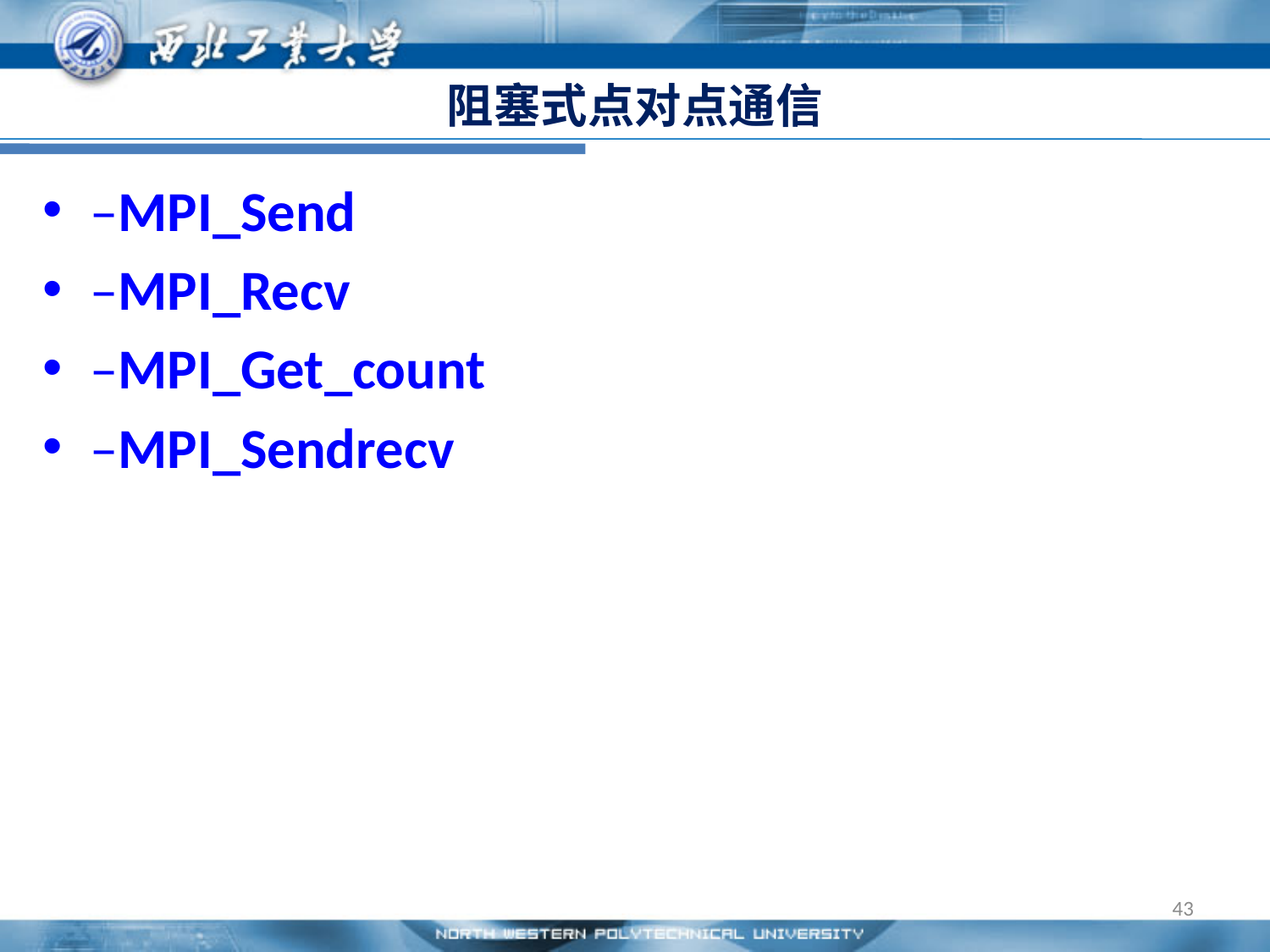

# 阻塞式点对点通信
–MPI_Send
–MPI_Recv
–MPI_Get_count
–MPI_Sendrecv

43